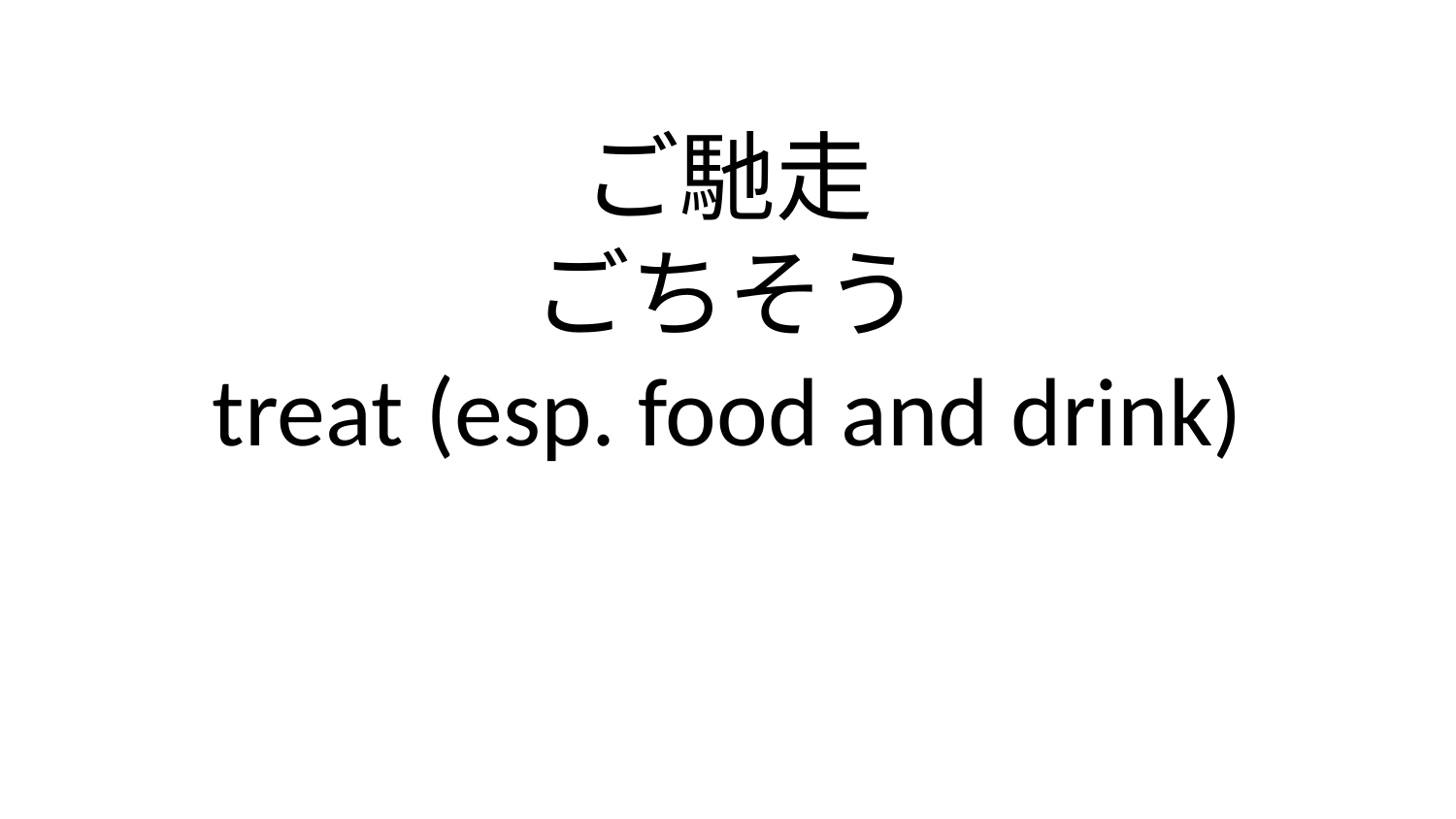

ご馳走
ごちそう
treat (esp. food and drink)